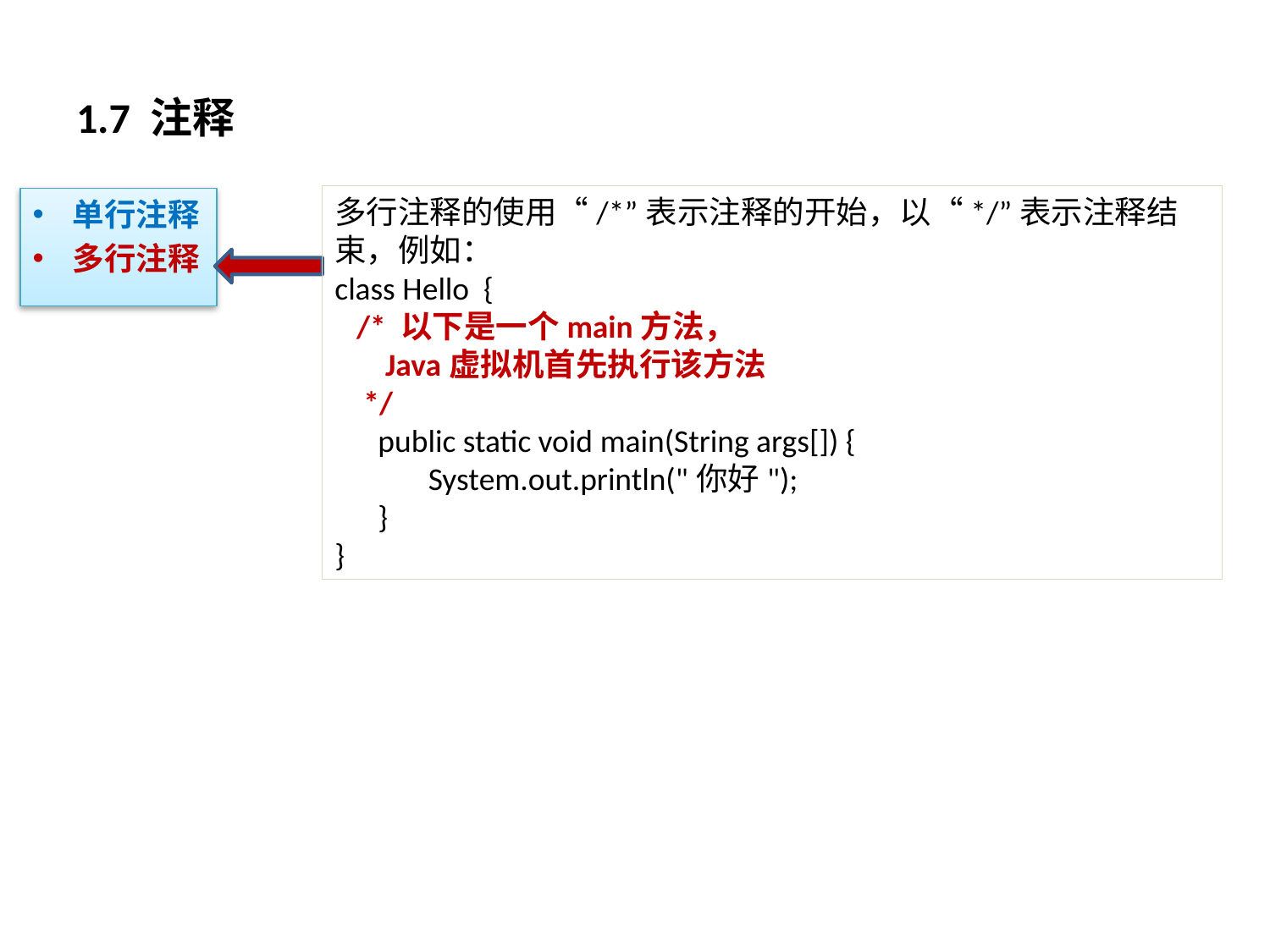

# 1.7 注释
多行注释的使用“/*”表示注释的开始，以“*/”表示注释结束，例如：
class Hello  {
   /* 以下是一个main方法，
       Java虚拟机首先执行该方法
    */
      public static void main(String args[]) {
             System.out.println("你好");
      }
}
单行注释
多行注释